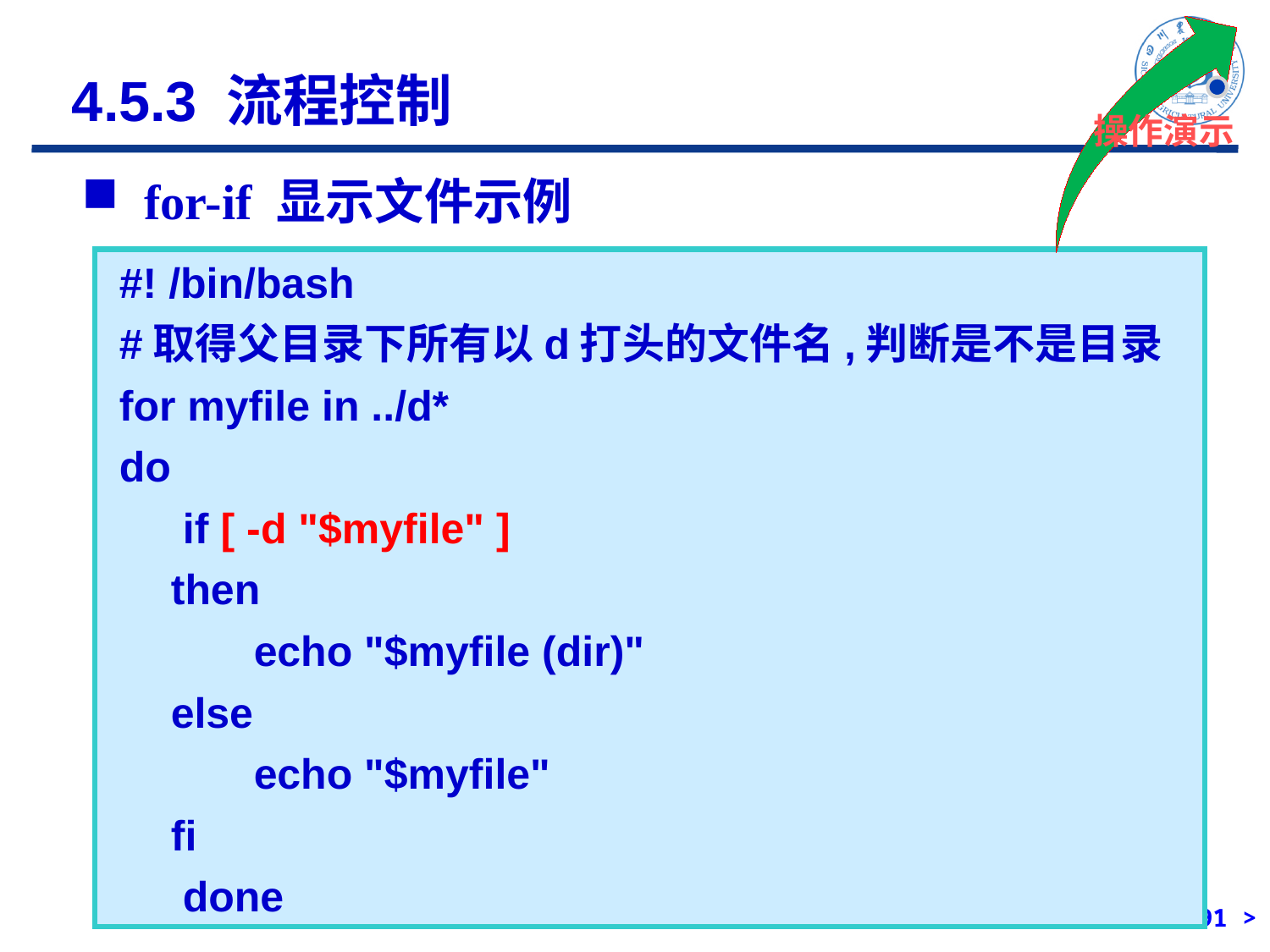

操作演示
4.5.3 流程控制
  for-if 显示文件示例
 #! /bin/bash
 #取得父目录下所有以d打头的文件名,判断是不是目录
 for myfile in ../d*
 do
 if [ -d "$myfile" ]
then
       echo "$myfile (dir)"
else
       echo "$myfile"
fi
 done